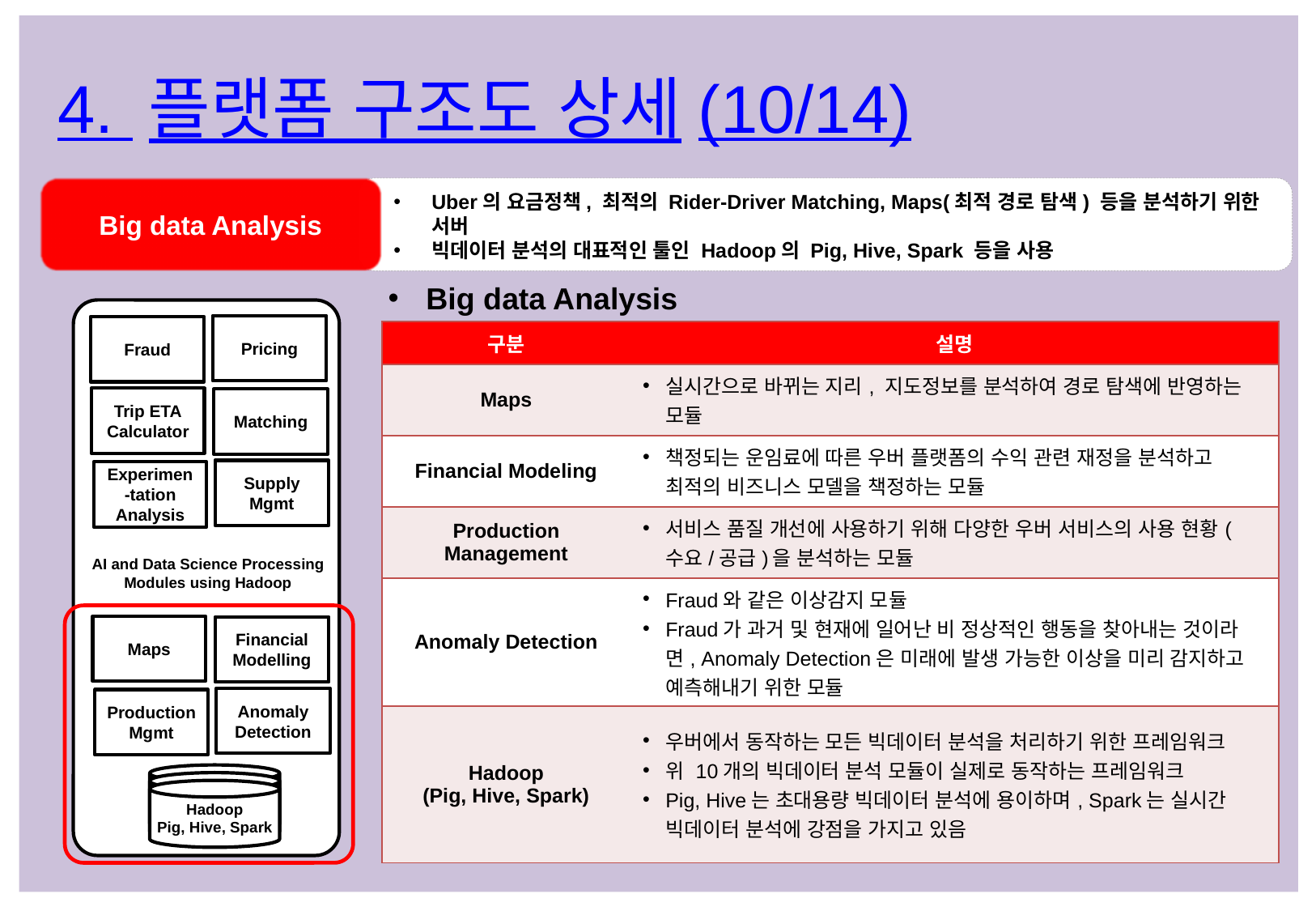

4. 플랫폼 구조도 상세(10/14)
Big data Analysis

Uber의 요금정책, 최적의 Rider-Driver Matching, Maps(최적 경로 탐색) 등을 분석하기 위한 서버
빅데이터 분석의 대표적인 툴인 Hadoop의 Pig, Hive, Spark 등을 사용
Big data Analysis

Pricing
Fraud
| 구분 | 설명 |
| --- | --- |
| Maps | 실시간으로 바뀌는 지리, 지도정보를 분석하여 경로 탐색에 반영하는 모듈 |
| Financial Modeling | 책정되는 운임료에 따른 우버 플랫폼의 수익 관련 재정을 분석하고 최적의 비즈니스 모델을 책정하는 모듈 |
| Production Management | 서비스 품질 개선에 사용하기 위해 다양한 우버 서비스의 사용 현황(수요/공급)을 분석하는 모듈 |
| Anomaly Detection | Fraud와 같은 이상감지 모듈 Fraud가 과거 및 현재에 일어난 비 정상적인 행동을 찾아내는 것이라면, Anomaly Detection은 미래에 발생 가능한 이상을 미리 감지하고 예측해내기 위한 모듈 |
| Hadoop (Pig, Hive, Spark) | 우버에서 동작하는 모든 빅데이터 분석을 처리하기 위한 프레임워크 위 10개의 빅데이터 분석 모듈이 실제로 동작하는 프레임워크 Pig, Hive는 초대용량 빅데이터 분석에 용이하며, Spark는 실시간 빅데이터 분석에 강점을 가지고 있음 |
Trip ETA
Calculator
Matching
Supply
Mgmt
Experimen
-tation
Analysis
AI and Data Science Processing
Modules using Hadoop

Maps
Financial
Modelling
Anomaly
Detection
Production
Mgmt

Hadoop
Pig, Hive, Spark